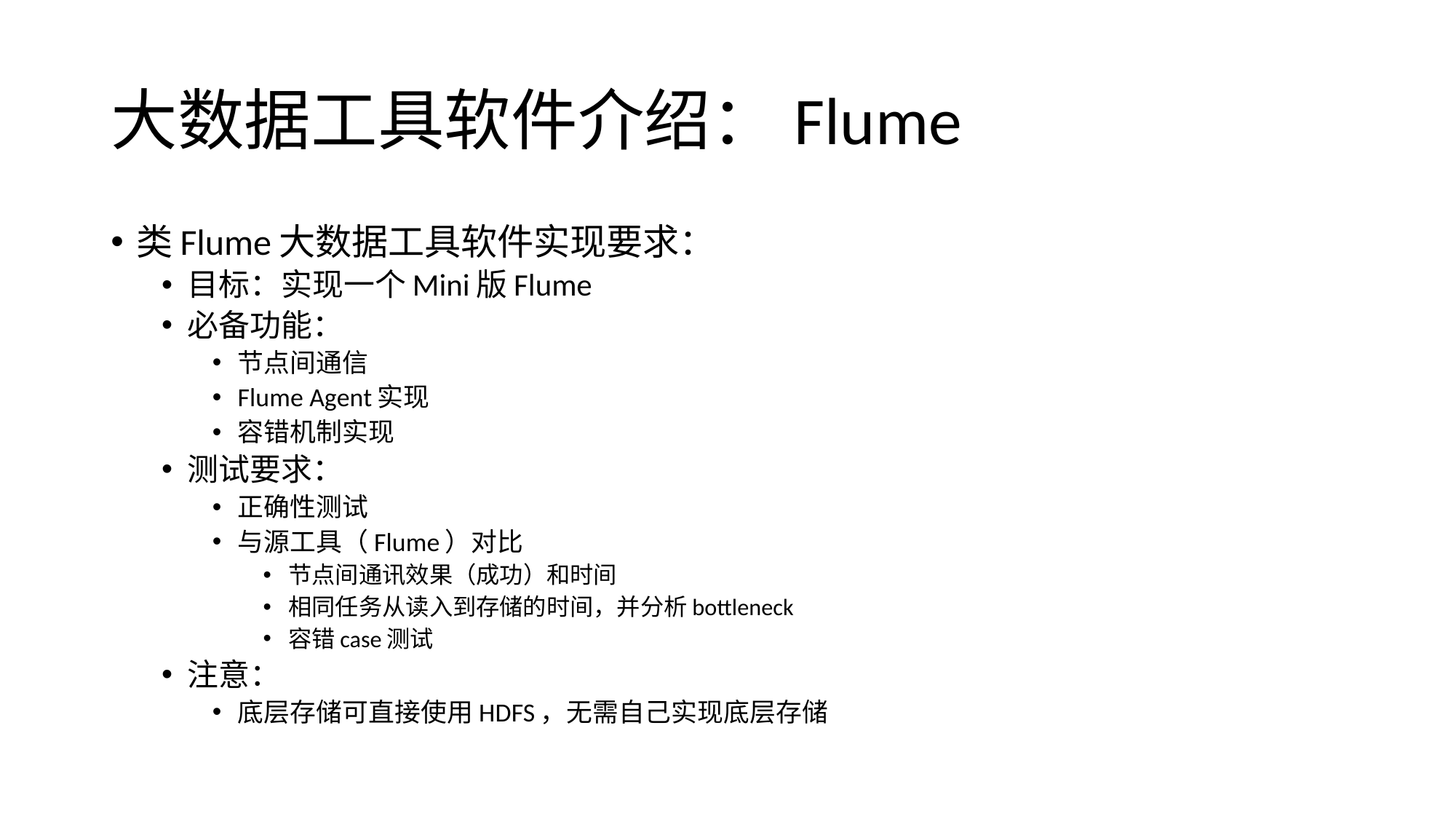

# 大数据工具软件介绍：Flume
类Flume大数据工具软件实现要求：
目标：实现一个Mini版Flume
必备功能：
节点间通信
Flume Agent实现
容错机制实现
测试要求：
正确性测试
与源工具（Flume）对比
节点间通讯效果（成功）和时间
相同任务从读入到存储的时间，并分析bottleneck
容错case测试
注意：
底层存储可直接使用HDFS，无需自己实现底层存储